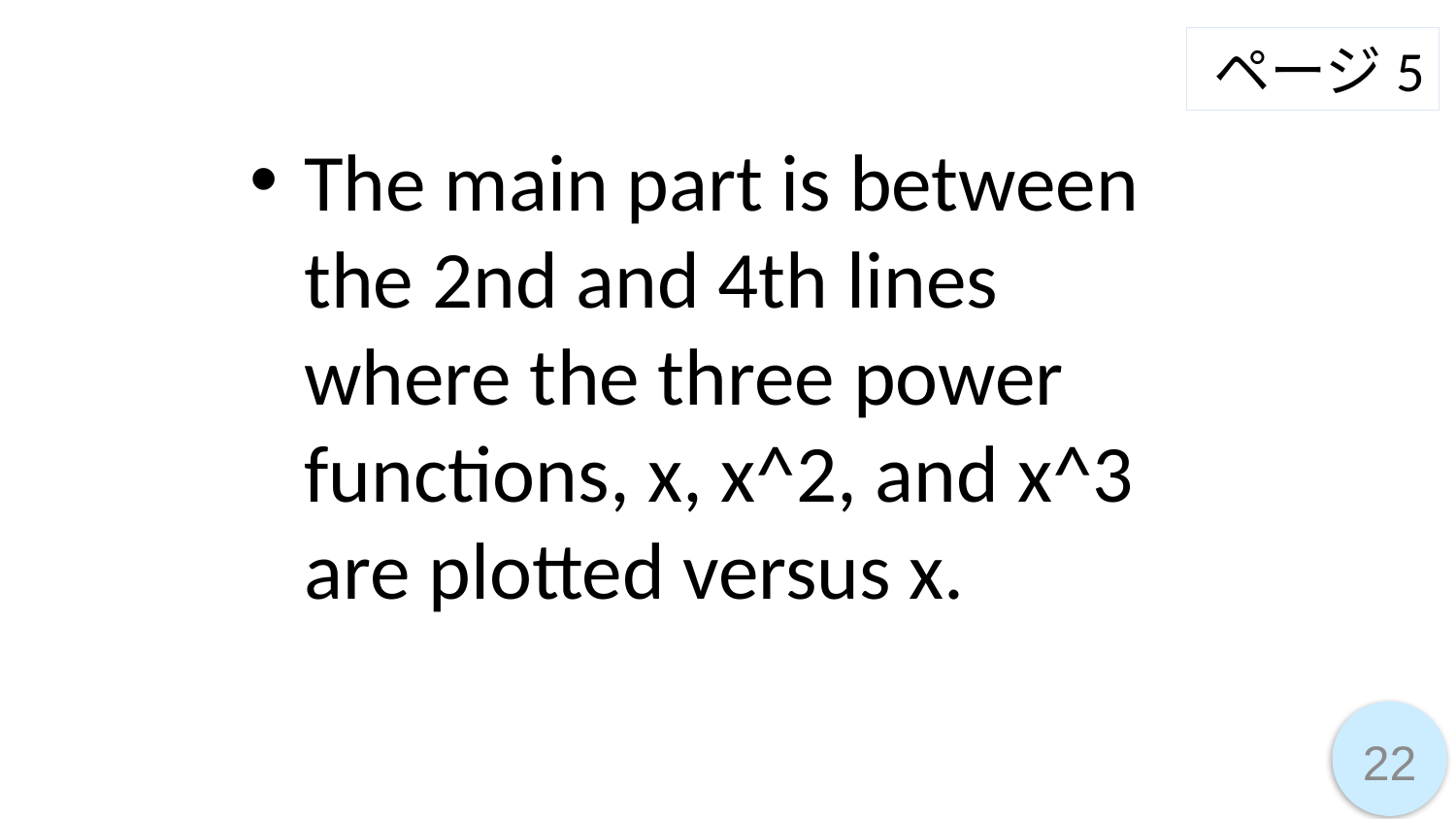

ページ5
The main part is between the 2nd and 4th lines where the three power functions, x, x^2, and x^3 are plotted versus x.
22